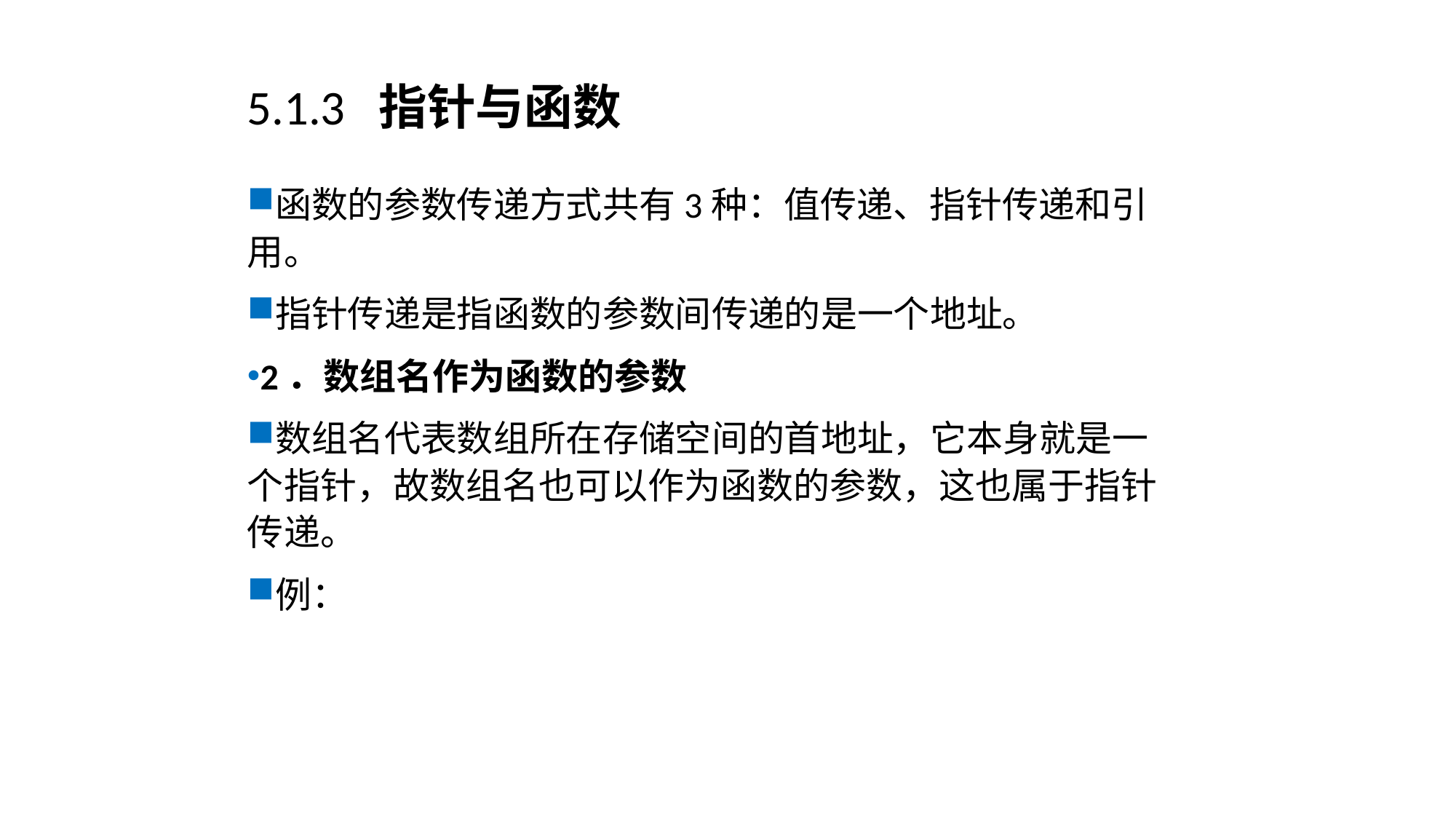

# 5.1.3  指针与函数
函数的参数传递方式共有3种：值传递、指针传递和引用。
指针传递是指函数的参数间传递的是一个地址。
2．数组名作为函数的参数
数组名代表数组所在存储空间的首地址，它本身就是一个指针，故数组名也可以作为函数的参数，这也属于指针传递。
例：